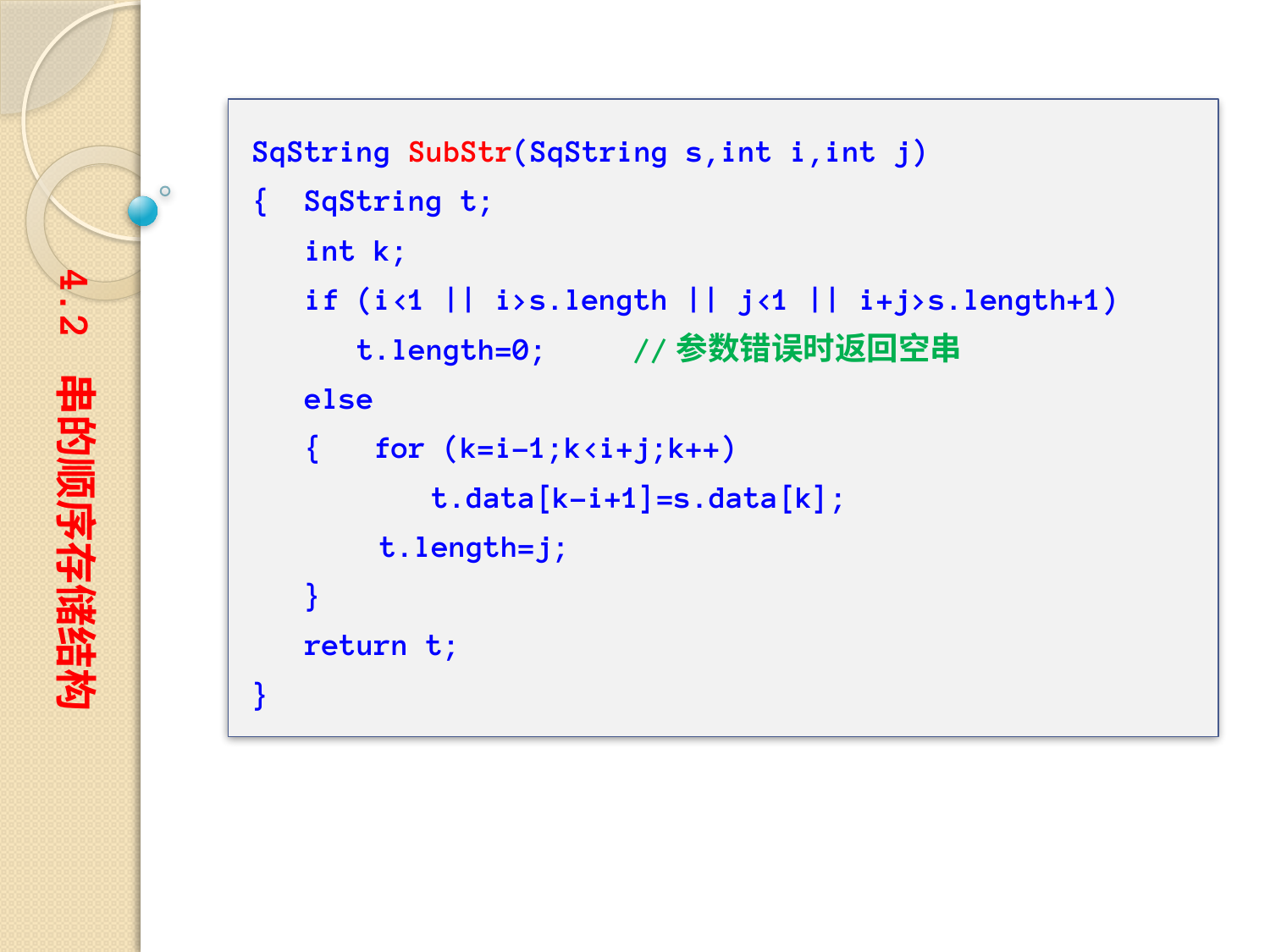

SqString SubStr(SqString s,int i,int j)
{  SqString t;
   int k;
   if (i<1 || i>s.length || j<1 || i+j>s.length+1)
      t.length=0;	//参数错误时返回空串
   else
   {   for (k=i-1;k<i+j;k++)
	   t.data[k-i+1]=s.data[k];
	t.length=j;
   }
   return t;
}
4.2 串的顺序存储结构